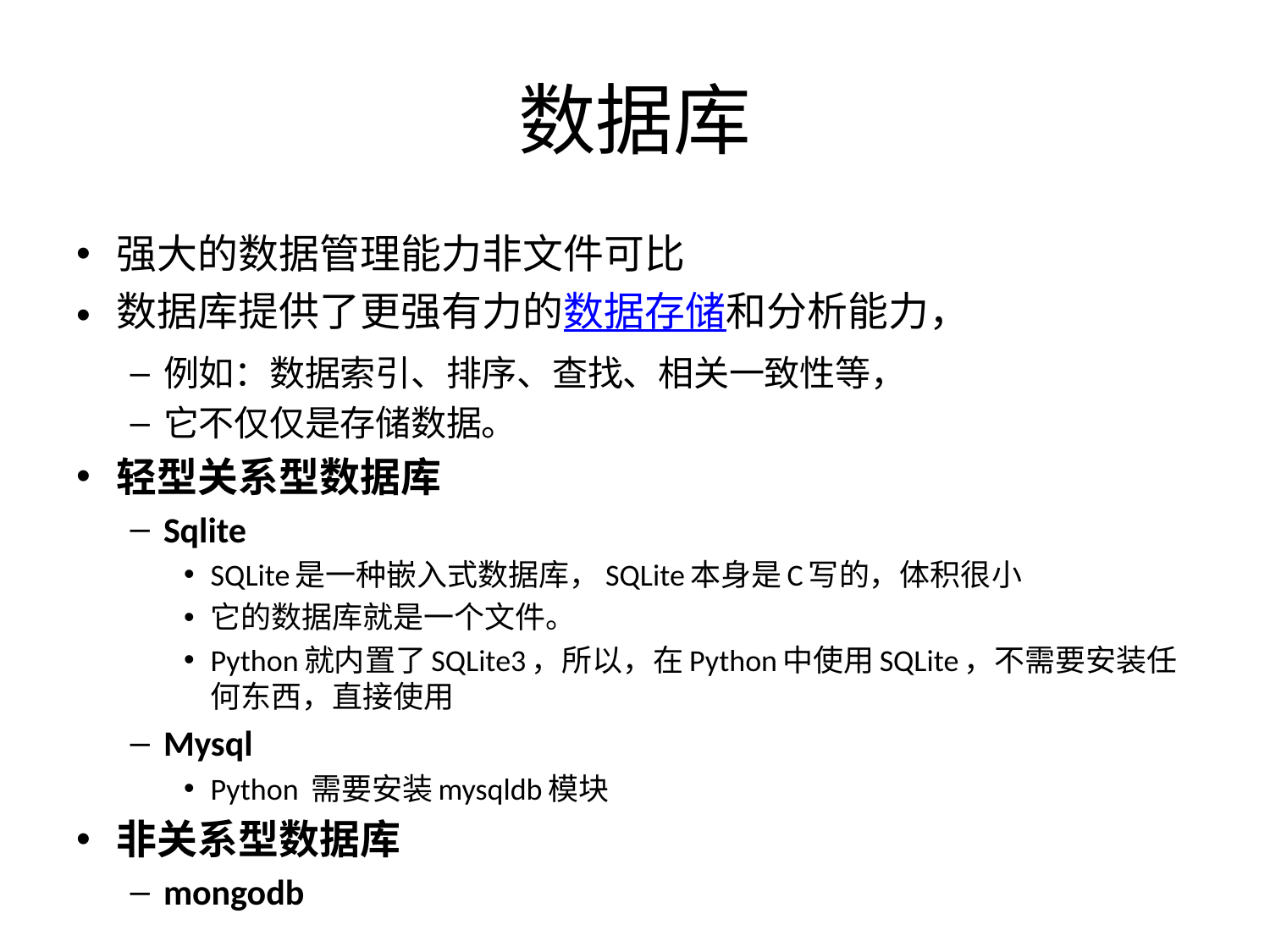

# 数据库
强大的数据管理能力非文件可比
数据库提供了更强有力的数据存储和分析能力，
例如：数据索引、排序、查找、相关一致性等，
它不仅仅是存储数据。
轻型关系型数据库
Sqlite
SQLite是一种嵌入式数据库，SQLite本身是C写的，体积很小
它的数据库就是一个文件。
Python就内置了SQLite3，所以，在Python中使用SQLite，不需要安装任何东西，直接使用
Mysql
Python 需要安装mysqldb模块
非关系型数据库
mongodb